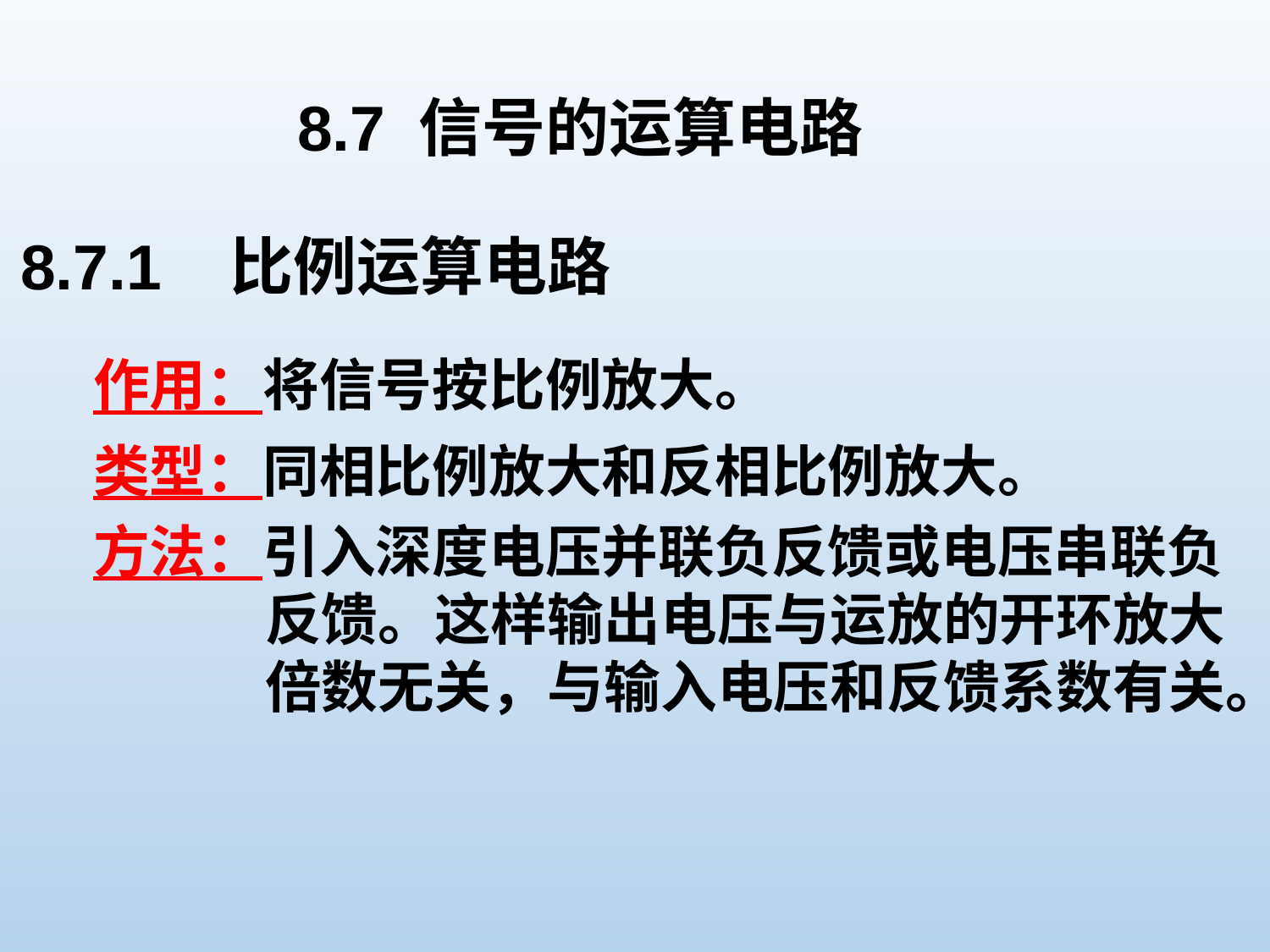

8.7 信号的运算电路
8.7.1   比例运算电路
作用：将信号按比例放大。
类型：同相比例放大和反相比例放大。
方法：引入深度电压并联负反馈或电压串联负反馈。这样输出电压与运放的开环放大倍数无关，与输入电压和反馈系数有关。